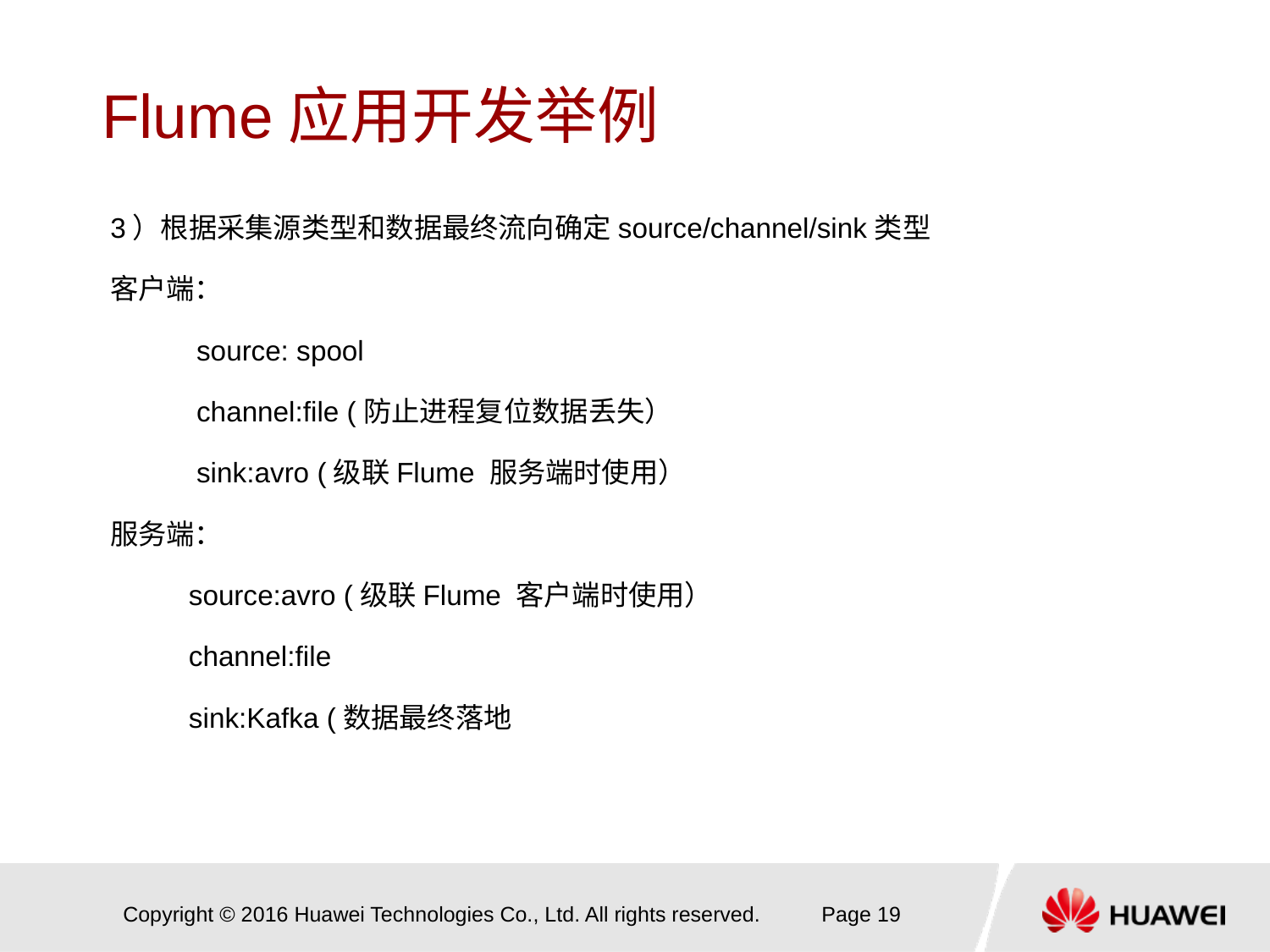

# Flume应用开发举例
3）根据采集源类型和数据最终流向确定source/channel/sink类型
客户端：
           source: spool
           channel:file (防止进程复位数据丢失）
           sink:avro (级联Flume 服务端时使用）
服务端：
          source:avro (级联Flume 客户端时使用）
          channel:file
          sink:Kafka (数据最终落地